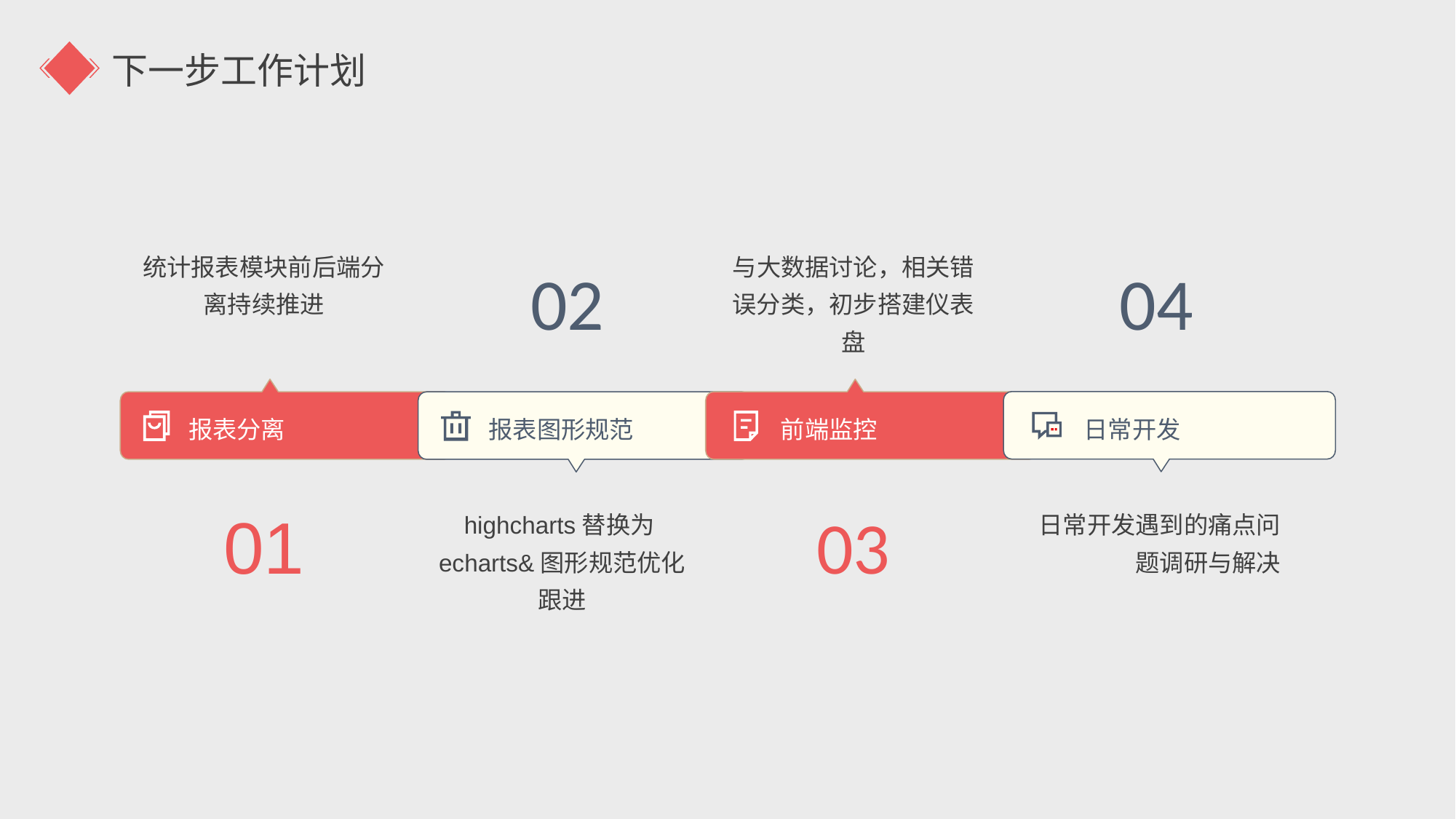

下一步工作计划
统计报表模块前后端分离持续推进
与大数据讨论，相关错误分类，初步搭建仪表盘
02
04

报表分离
报表图形规范
前端监控
日常开发

highcharts替换为echarts&图形规范优化跟进
日常开发遇到的痛点问题调研与解决
01
03